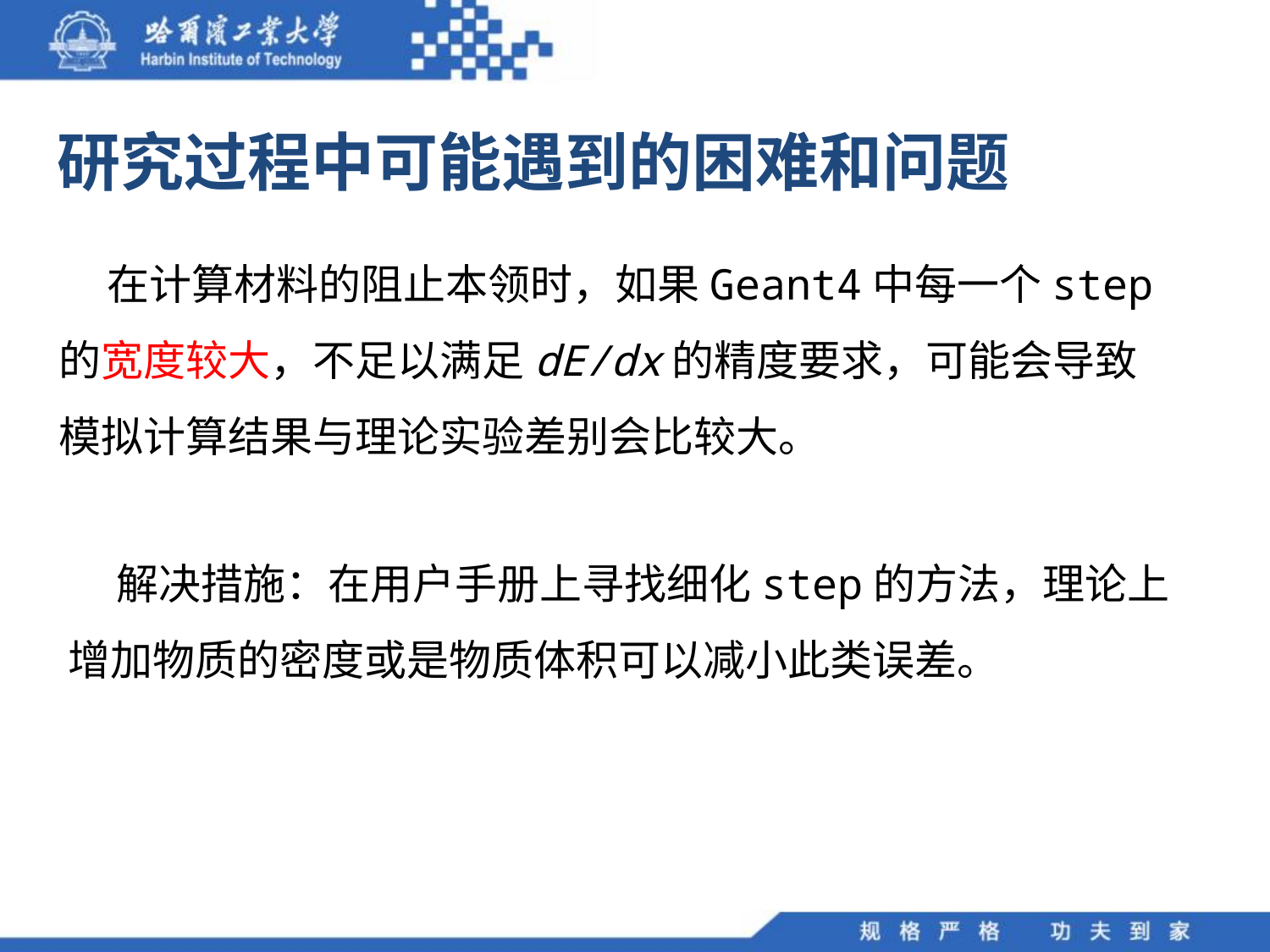

研究过程中可能遇到的困难和问题
    在计算材料的阻止本领时，如果Geant4中每一个step的宽度较大，不足以满足dE/dx的精度要求，可能会导致模拟计算结果与理论实验差别会比较大。
    解决措施：在用户手册上寻找细化step的方法，理论上增加物质的密度或是物质体积可以减小此类误差。